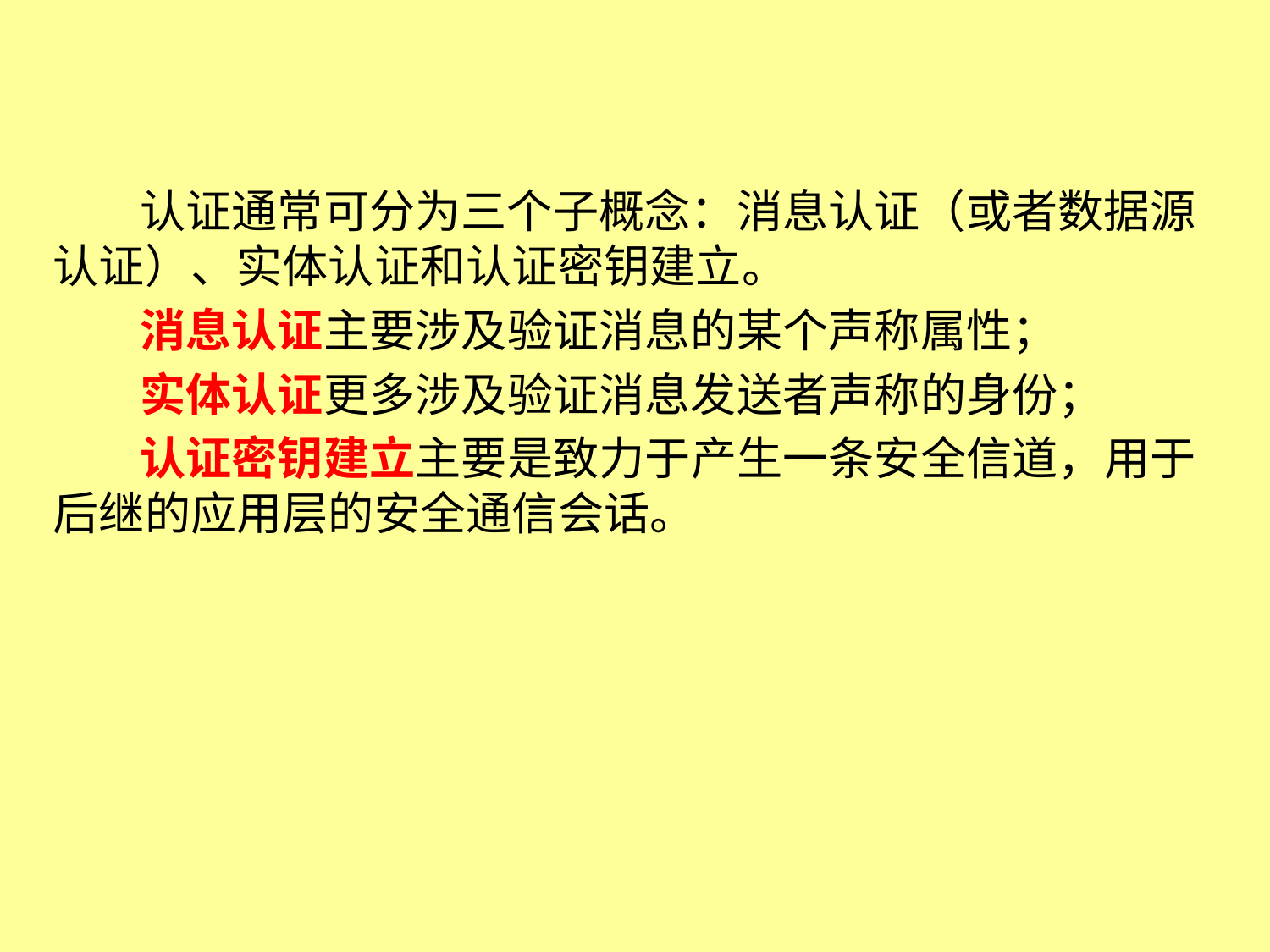

#
认证通常可分为三个子概念：消息认证（或者数据源认证）、实体认证和认证密钥建立。
消息认证主要涉及验证消息的某个声称属性；
实体认证更多涉及验证消息发送者声称的身份；
认证密钥建立主要是致力于产生一条安全信道，用于后继的应用层的安全通信会话。